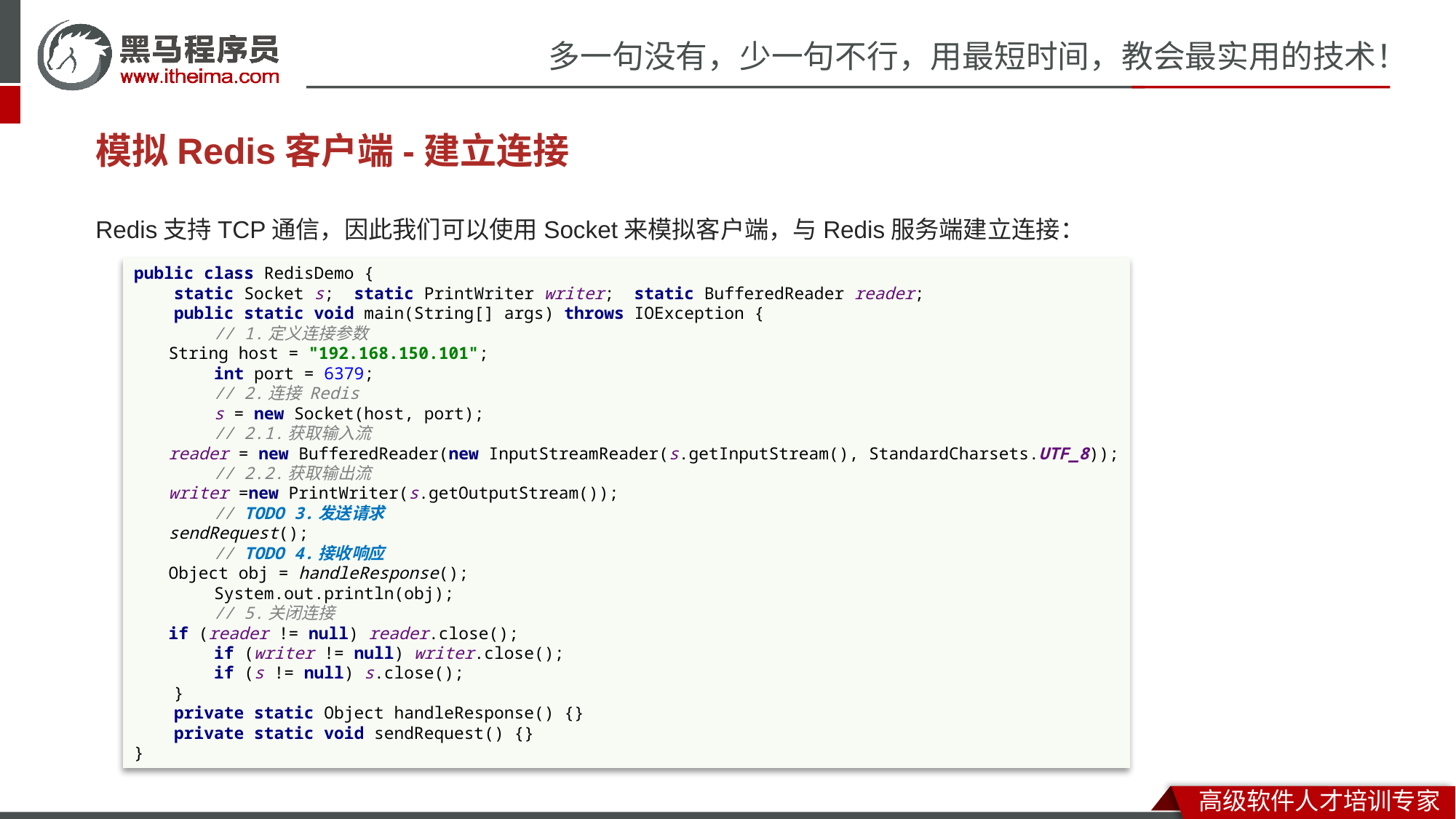

# 模拟Redis客户端-建立连接
Redis支持TCP通信，因此我们可以使用Socket来模拟客户端，与Redis服务端建立连接：
public class RedisDemo {
    static Socket s;  static PrintWriter writer;  static BufferedReader reader;
    public static void main(String[] args) throws IOException {
        // 1.定义连接参数
        String host = "192.168.150.101";
        int port = 6379;
        // 2.连接 Redis
        s = new Socket(host, port);
        // 2.1.获取输入流
        reader = new BufferedReader(new InputStreamReader(s.getInputStream(), StandardCharsets.UTF_8));
        // 2.2.获取输出流
        writer =new PrintWriter(s.getOutputStream());
        // TODO 3.发送请求
        sendRequest();
        // TODO 4.接收响应
        Object obj = handleResponse();
        System.out.println(obj);
        // 5.关闭连接
        if (reader != null) reader.close();
        if (writer != null) writer.close();
        if (s != null) s.close();
    }
    private static Object handleResponse() {}
    private static void sendRequest() {}
}